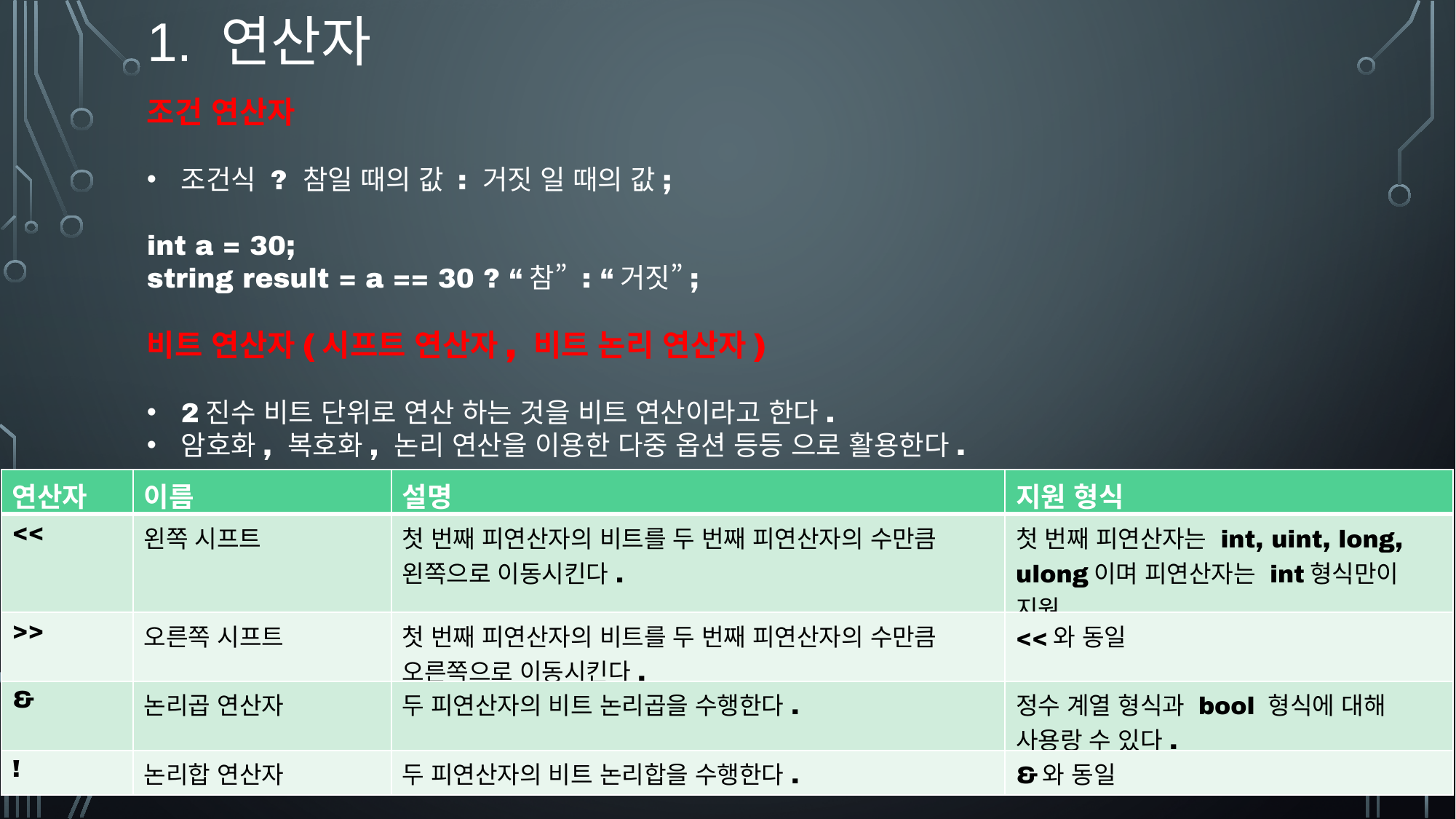

# 1. 연산자
조건 연산자

조건식 ? 참일 때의 값 : 거짓 일 때의 값;

int a = 30;
string result = a == 30 ? “참” : “거짓”;

비트 연산자(시프트 연산자, 비트 논리 연산자)

2진수 비트 단위로 연산 하는 것을 비트 연산이라고 한다.
암호화, 복호화, 논리 연산을 이용한 다중 옵션 등등 으로 활용한다.
| 연산자 | 이름 | 설명 | 지원 형식 |
| --- | --- | --- | --- |
| << | 왼쪽 시프트 | 첫 번째 피연산자의 비트를 두 번째 피연산자의 수만큼 왼쪽으로 이동시킨다. | 첫 번째 피연산자는 int, uint, long, ulong이며 피연산자는 int형식만이 지원 |
| >> | 오른쪽 시프트 | 첫 번째 피연산자의 비트를 두 번째 피연산자의 수만큼 오른쪽으로 이동시킨다. | <<와 동일 |
| & | 논리곱 연산자 | 두 피연산자의 비트 논리곱을 수행한다. | 정수 계열 형식과 bool 형식에 대해 사용랑 수 있다. |
| ! | 논리합 연산자 | 두 피연산자의 비트 논리합을 수행한다. | &와 동일 |